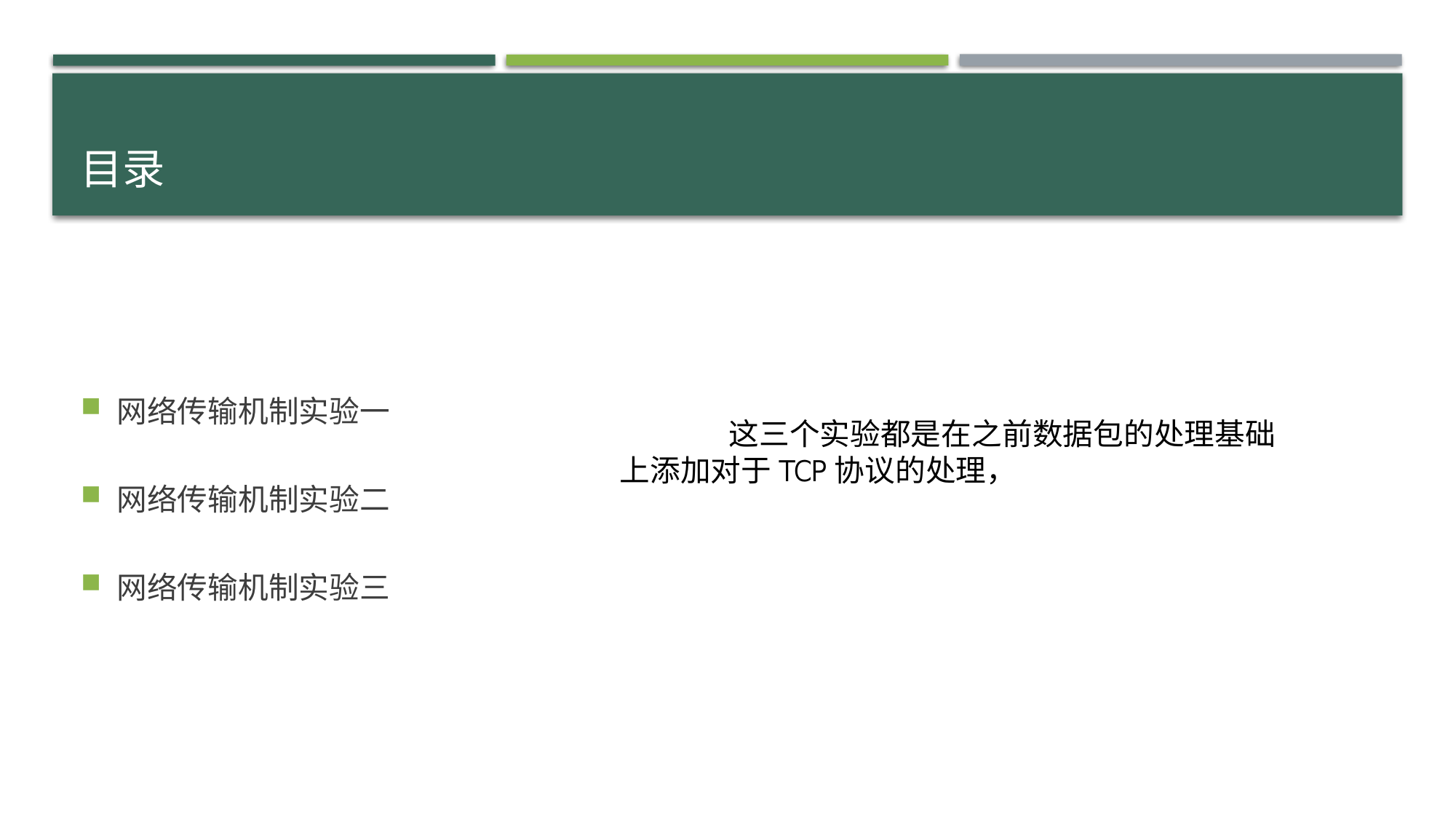

# 目录
网络传输机制实验一
网络传输机制实验二
网络传输机制实验三
	这三个实验都是在之前数据包的处理基础上添加对于TCP协议的处理，